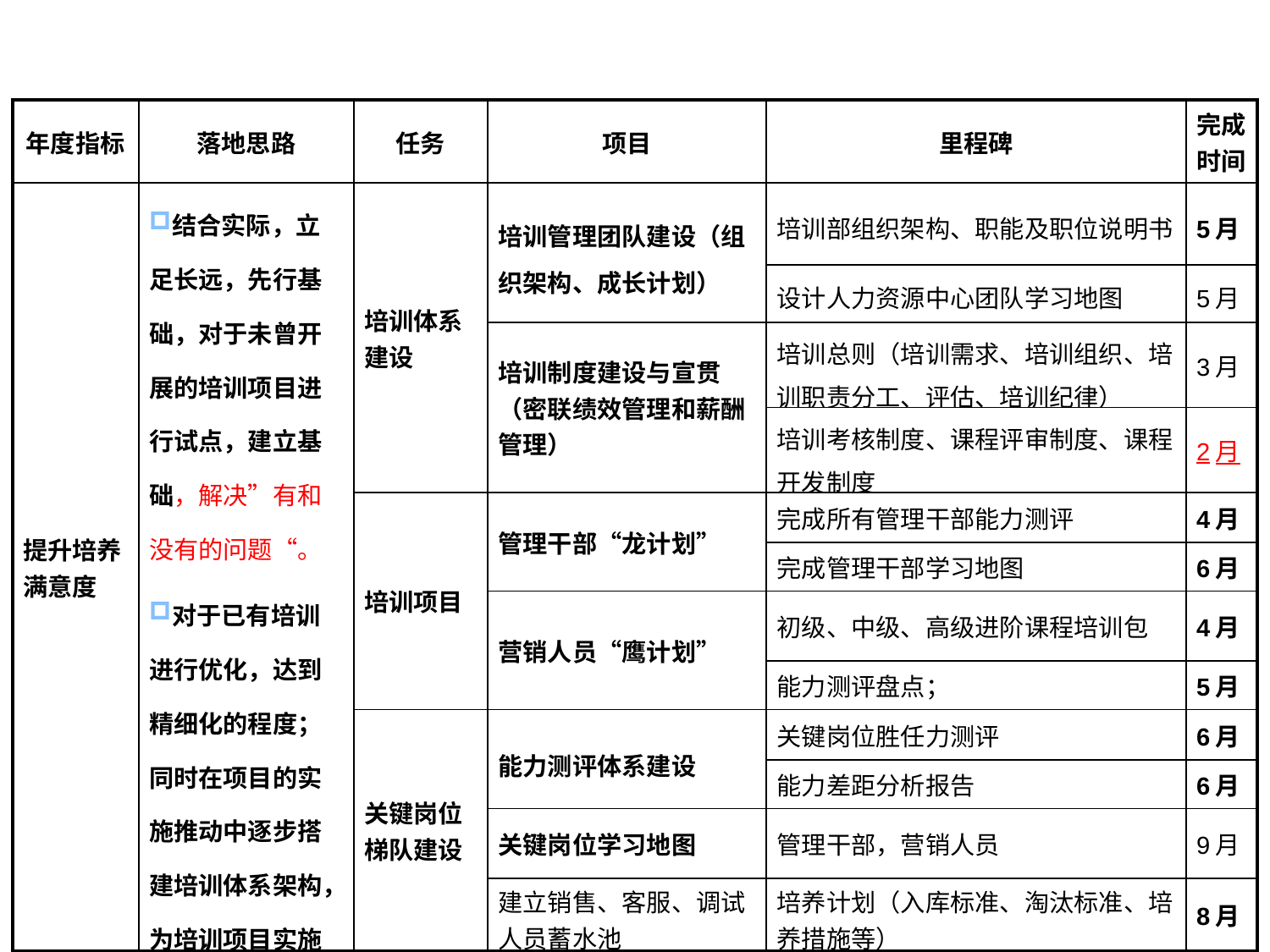

如何把年度目标按照项目化的运作思路去进行分解
| 年度指标 | 落地思路 | 任务 | 项目 | 里程碑 | 完成时间 |
| --- | --- | --- | --- | --- | --- |
| 提升培养满意度 | 结合实际，立足长远，先行基础，对于未曾开展的培训项目进行试点，建立基础，解决”有和没有的问题“。 对于已有培训进行优化，达到精细化的程度；同时在项目的实施推动中逐步搭建培训体系架构，为培训项目实施效果转化提供初步保障 | 培训体系建设 | 培训管理团队建设（组织架构、成长计划） | 培训部组织架构、职能及职位说明书 | 5月 |
|  |  |  |  | 设计人力资源中心团队学习地图 | 5月 |
|  |  |  | 培训制度建设与宣贯（密联绩效管理和薪酬管理） | 培训总则（培训需求、培训组织、培训职责分工、评估、培训纪律） | 3月 |
|  |  |  |  | 培训考核制度、课程评审制度、课程开发制度 | 2月 |
|  |  | 培训项目 | 管理干部“龙计划” | 完成所有管理干部能力测评 | 4月 |
|  |  |  |  | 完成管理干部学习地图 | 6月 |
|  |  |  | 营销人员“鹰计划” | 初级、中级、高级进阶课程培训包 | 4月 |
|  |  |  |  | 能力测评盘点； | 5月 |
|  |  | 关键岗位梯队建设 | 能力测评体系建设 | 关键岗位胜任力测评 | 6月 |
|  |  |  |  | 能力差距分析报告 | 6月 |
|  |  |  | 关键岗位学习地图 | 管理干部，营销人员 | 9月 |
|  |  |  | 建立销售、客服、调试人员蓄水池 | 培养计划（入库标准、淘汰标准、培养措施等） | 8月 |